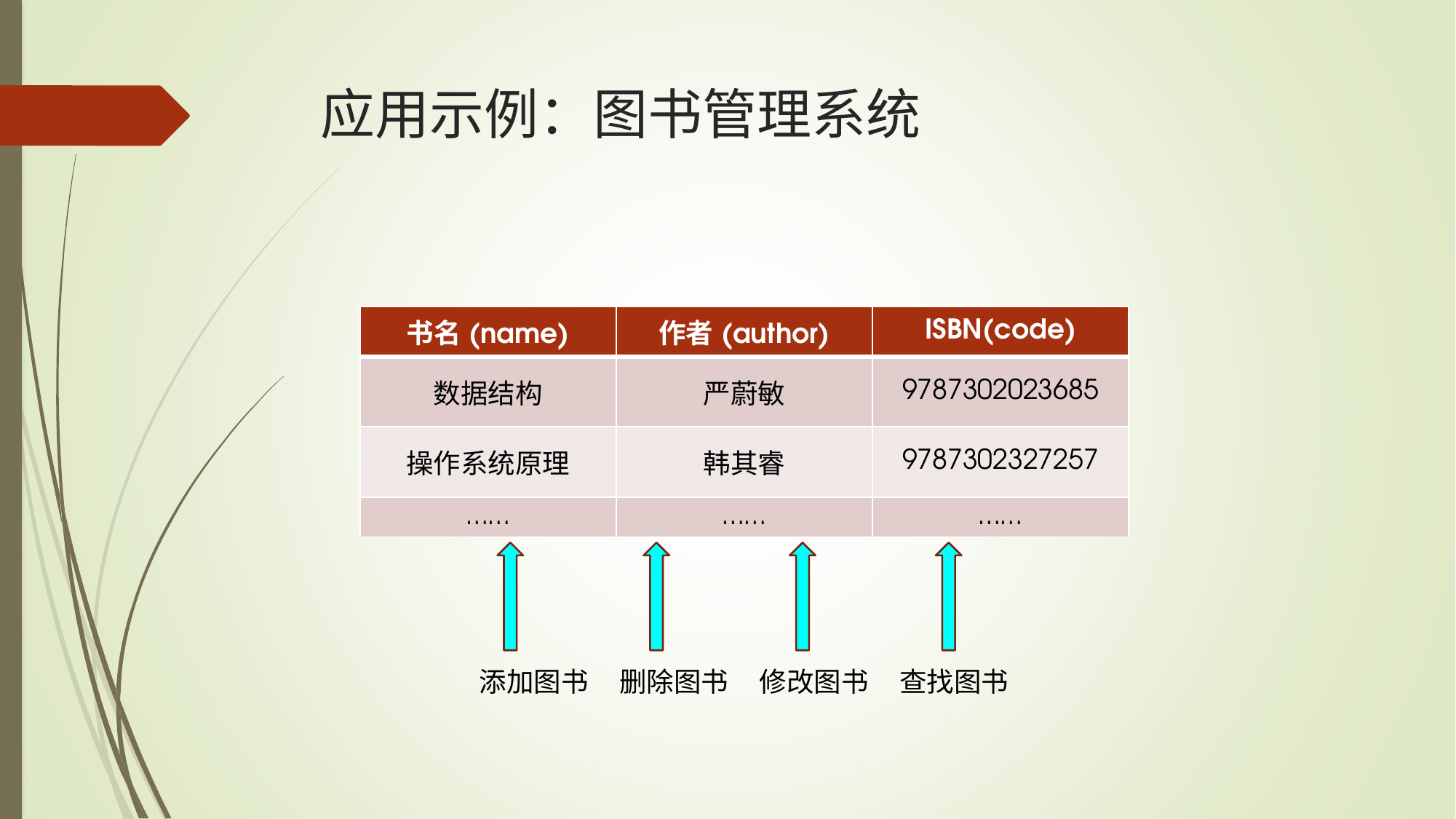

# 应用示例：图书管理系统
| 书名(name) | 作者(author) | ISBN(code) |
| --- | --- | --- |
| 数据结构 | 严蔚敏 | 9787302023685 |
| 操作系统原理 | 韩其睿 | 9787302327257 |
| …… | …… | …… |

添加图书     删除图书     修改图书     查找图书